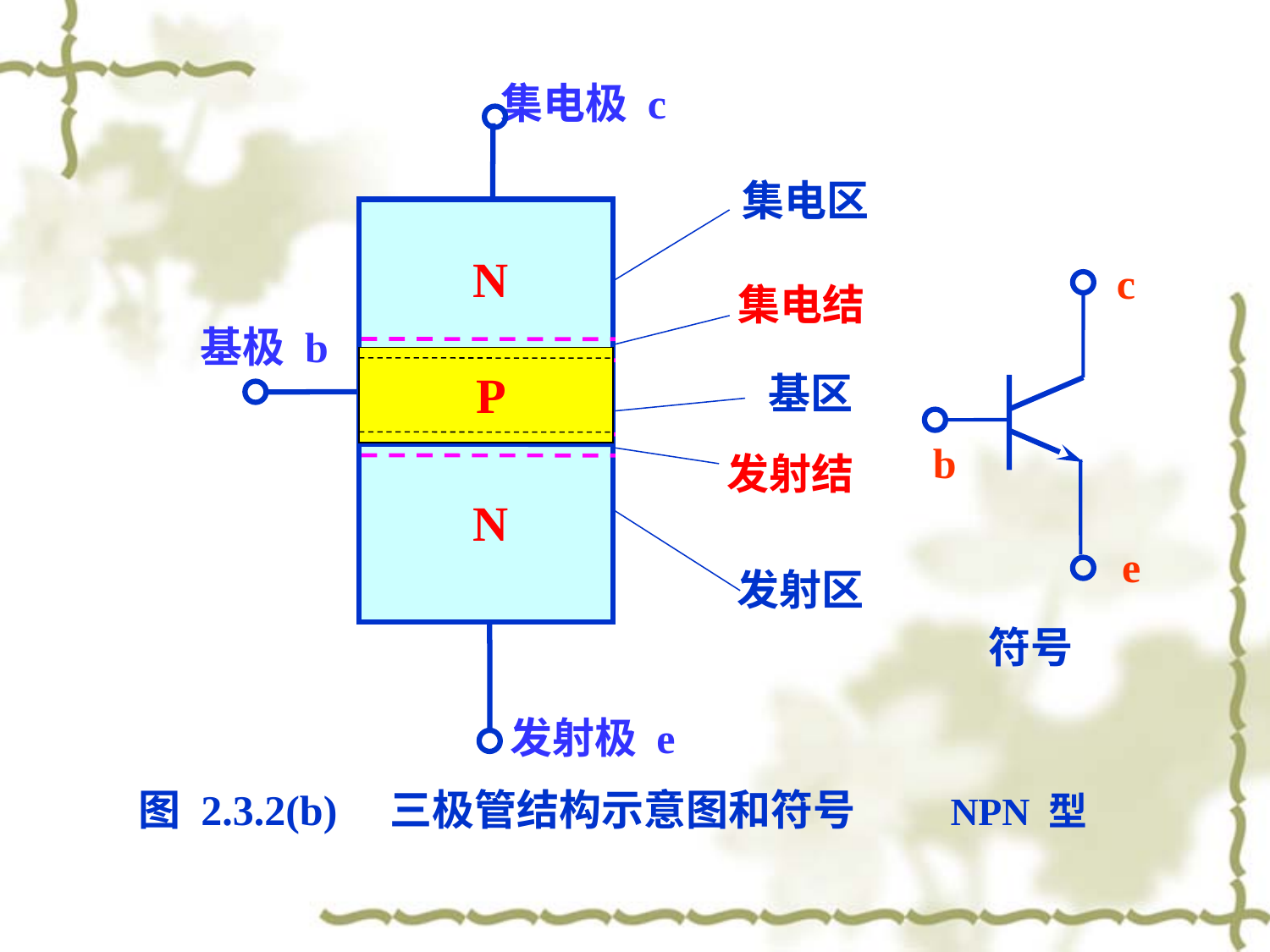

集电极 c

N

P

N

集电区

c

b

e

符号
集电结
基极 b

基区

发射结

发射区
发射极 e
图 2.3.2(b)　三极管结构示意图和符号　　NPN 型
64